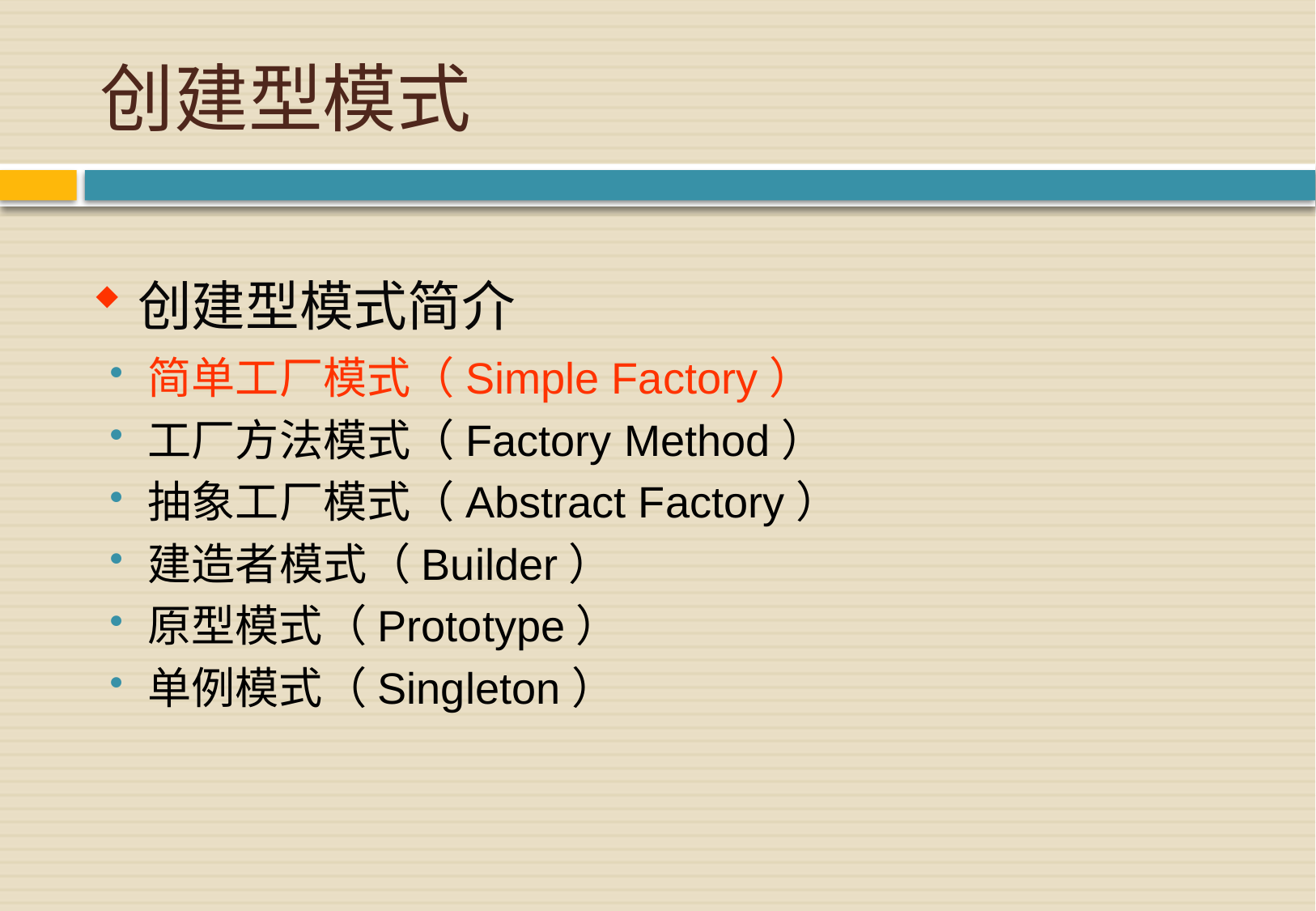

# 创建型模式
创建型模式简介

简单工厂模式（Simple Factory）
工厂方法模式（Factory Method）
抽象工厂模式（Abstract Factory）
建造者模式（Builder）
原型模式（Prototype）
单例模式（Singleton）